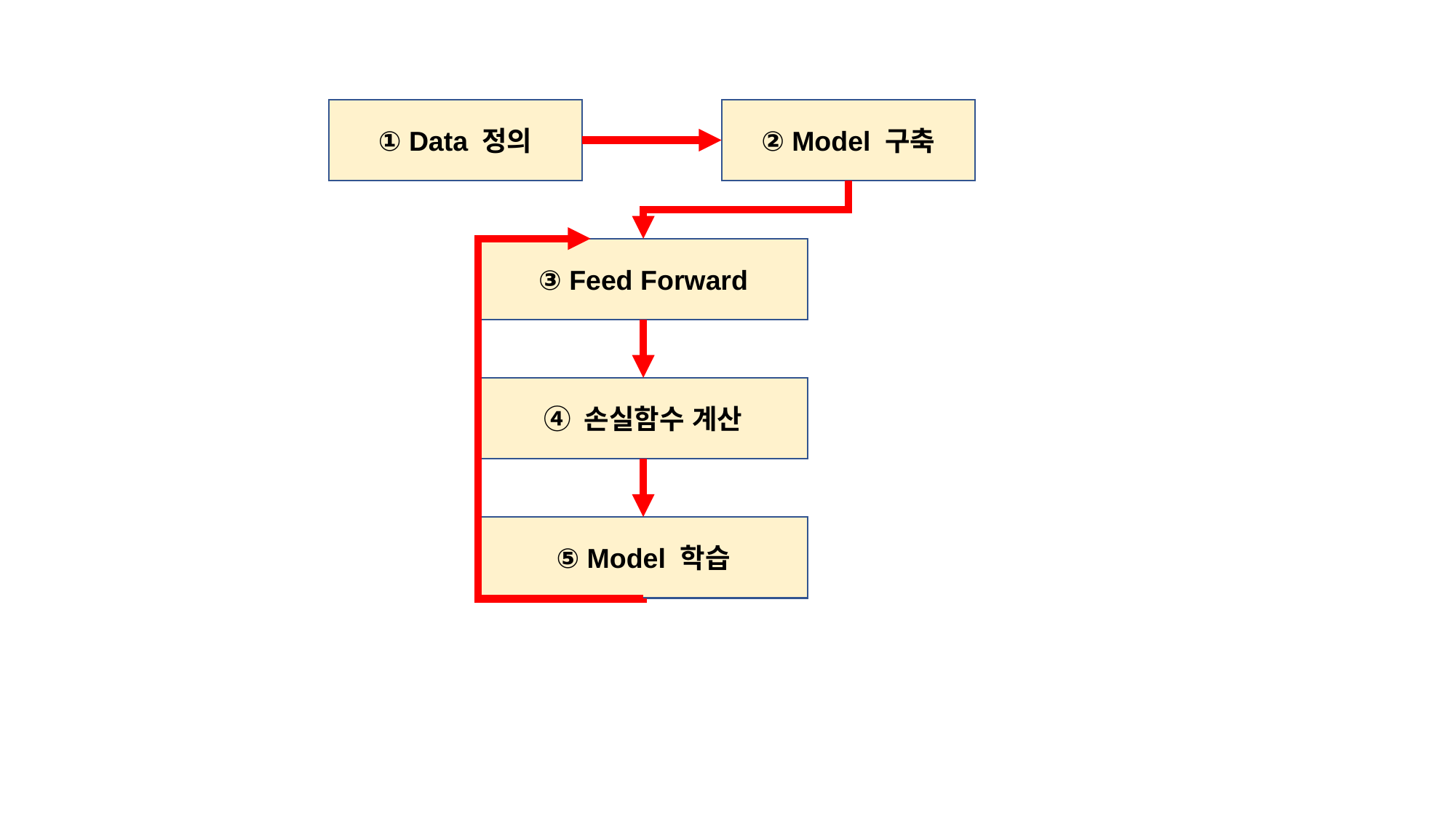

① Data 정의
② Model 구축
③ Feed Forward
④ 손실함수 계산
⑤ Model 학습